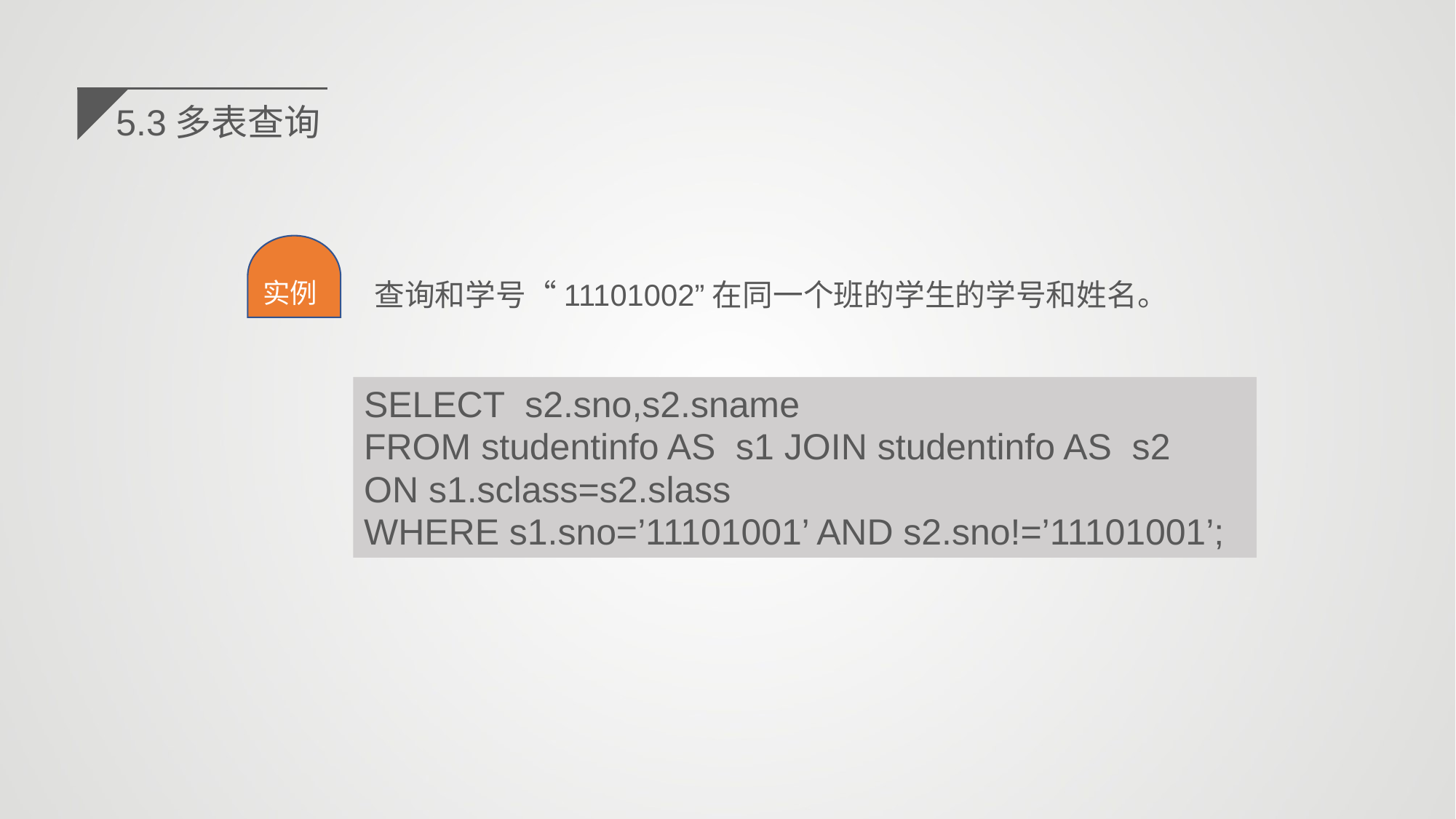

5.3多表查询

实例
      查询和学号“11101002”在同一个班的学生的学号和姓名。
SELECT  s2.sno,s2.sname
FROM studentinfo AS  s1 JOIN studentinfo AS  s2
ON s1.sclass=s2.slass
WHERE s1.sno=’11101001’ AND s2.sno!=’11101001’;